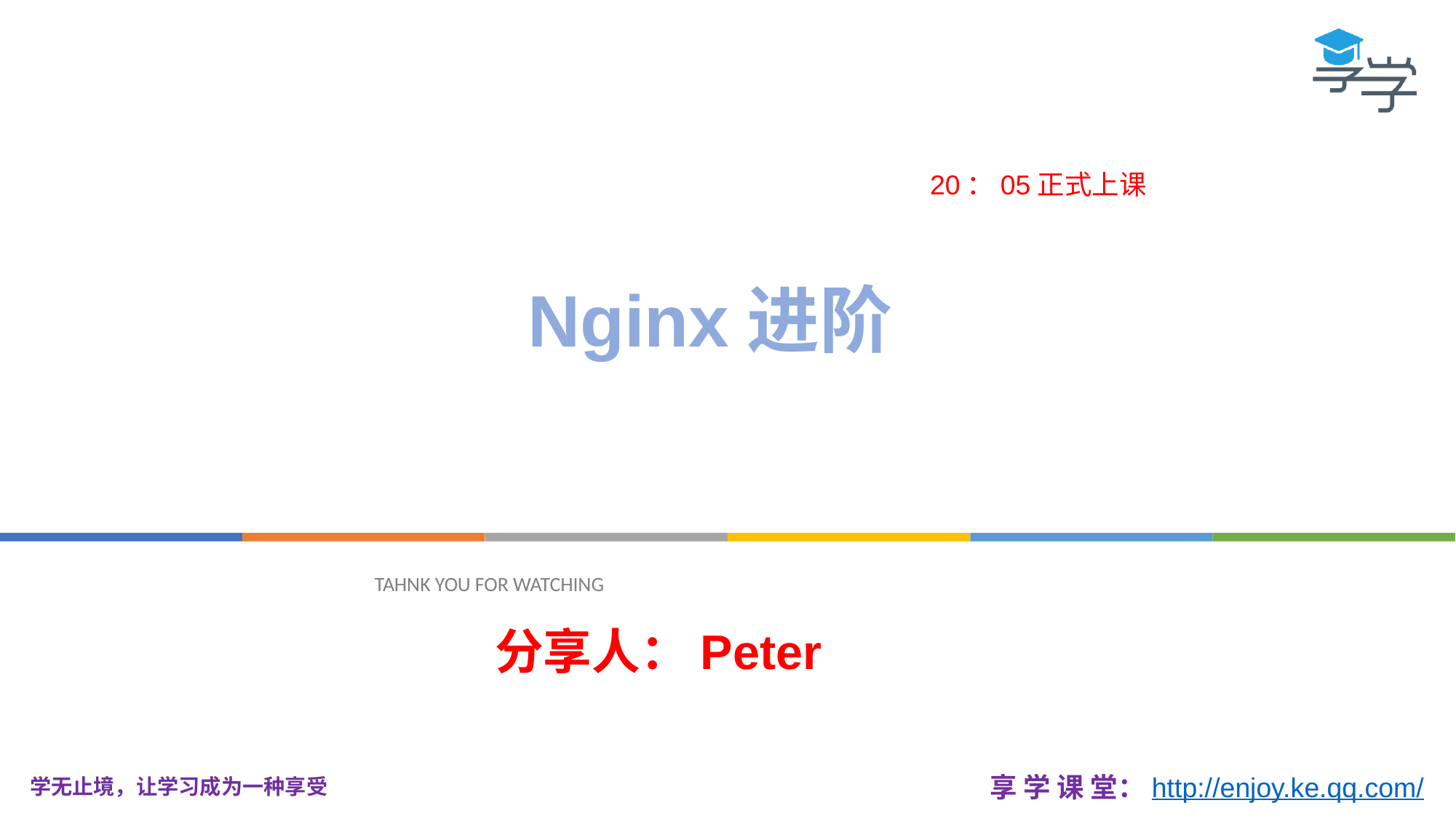

20：05正式上课
Nginx进阶

TAHNK YOU FOR WATCHING
分享人：Peter